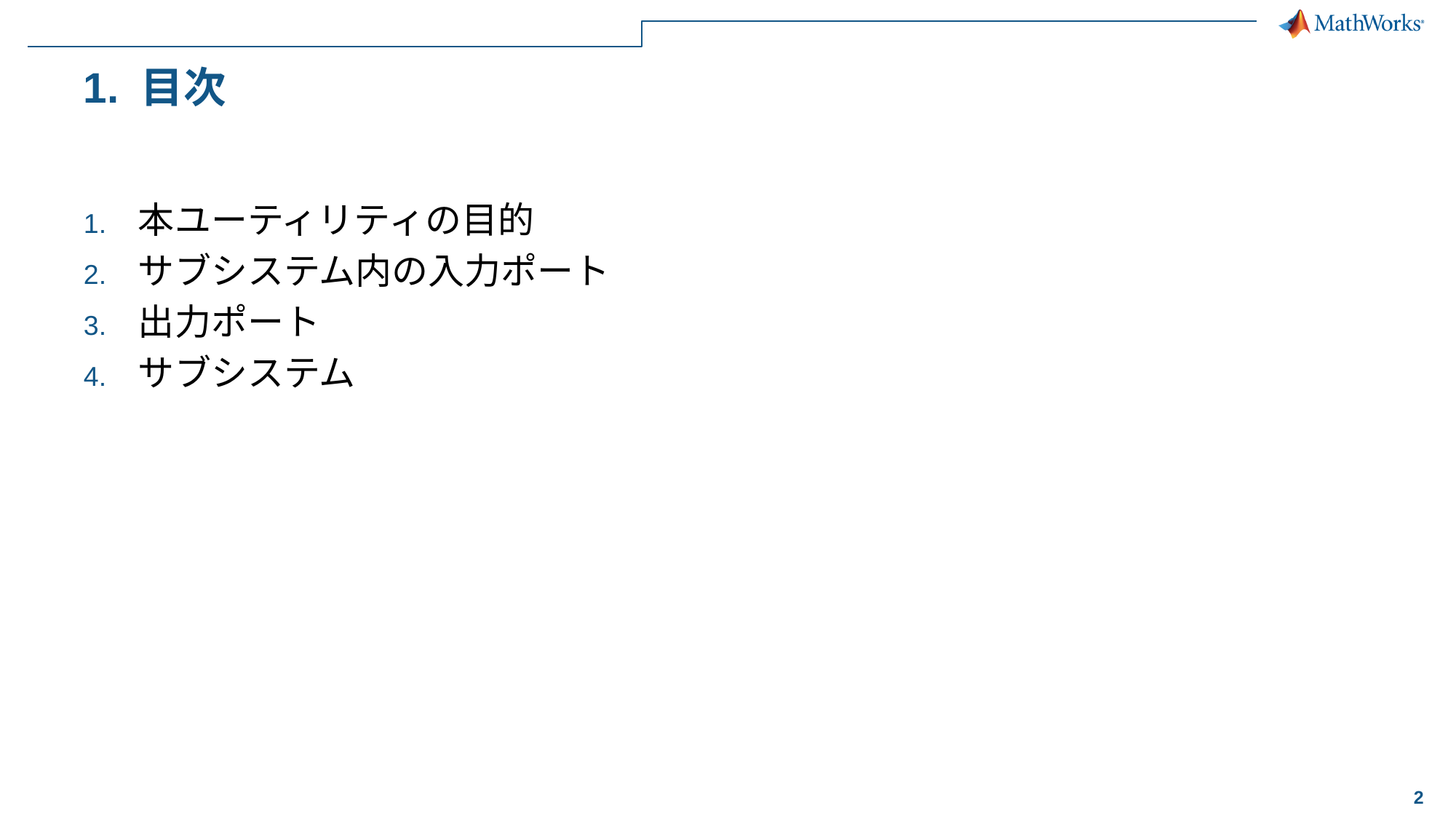

# 1. 目次
本ユーティリティの目的
サブシステム内の入力ポート
出力ポート
サブシステム